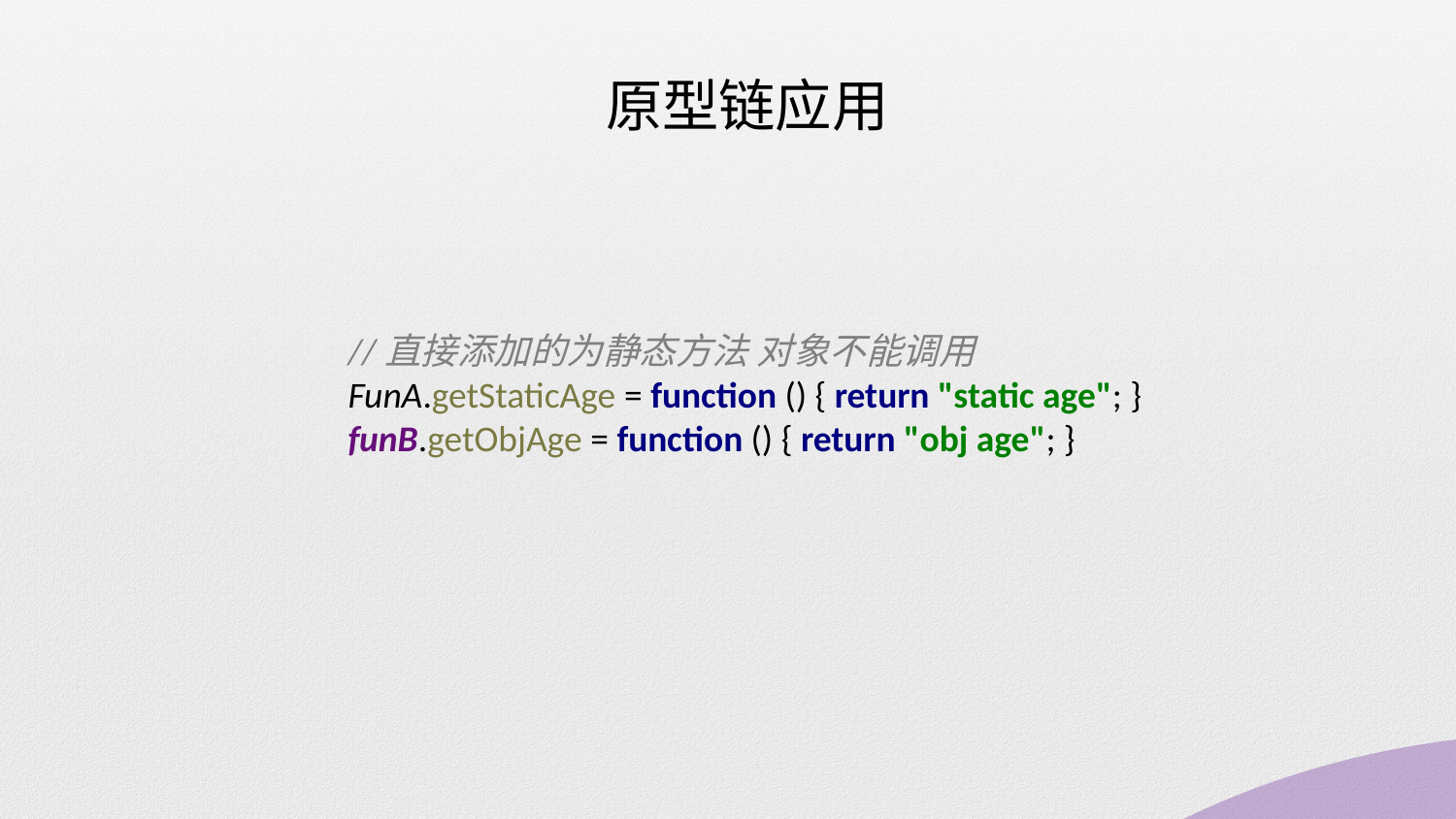

原型链应用

//直接添加的为静态方法 对象不能调用
FunA.getStaticAge = function () { return "static age"; }
funB.getObjAge = function () { return "obj age"; }